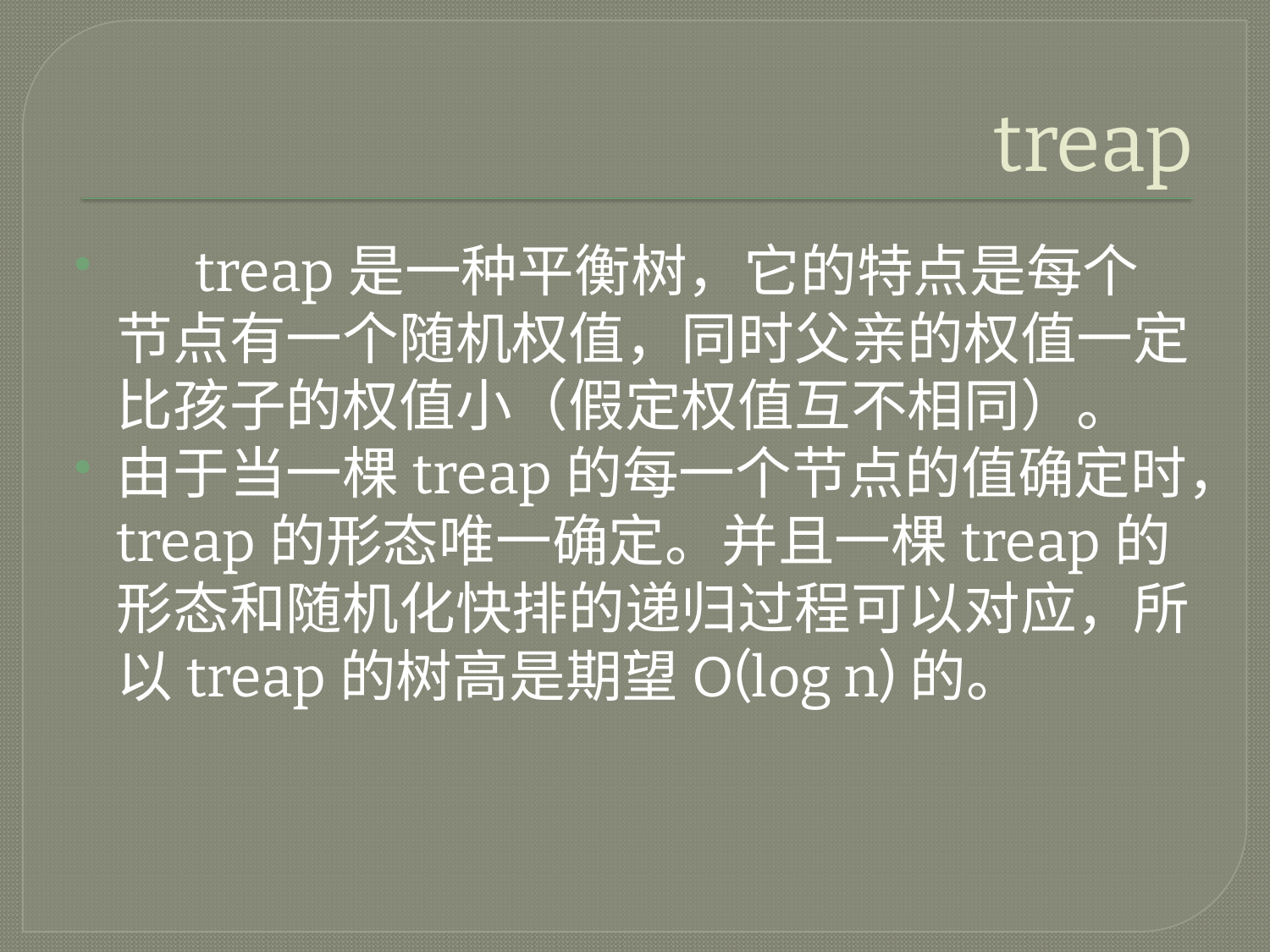

# treap
       treap是一种平衡树，它的特点是每个节点有一个随机权值，同时父亲的权值一定比孩子的权值小（假定权值互不相同）。
由于当一棵treap的每一个节点的值确定时，treap的形态唯一确定。并且一棵treap的形态和随机化快排的递归过程可以对应，所以treap的树高是期望O(log n)的。